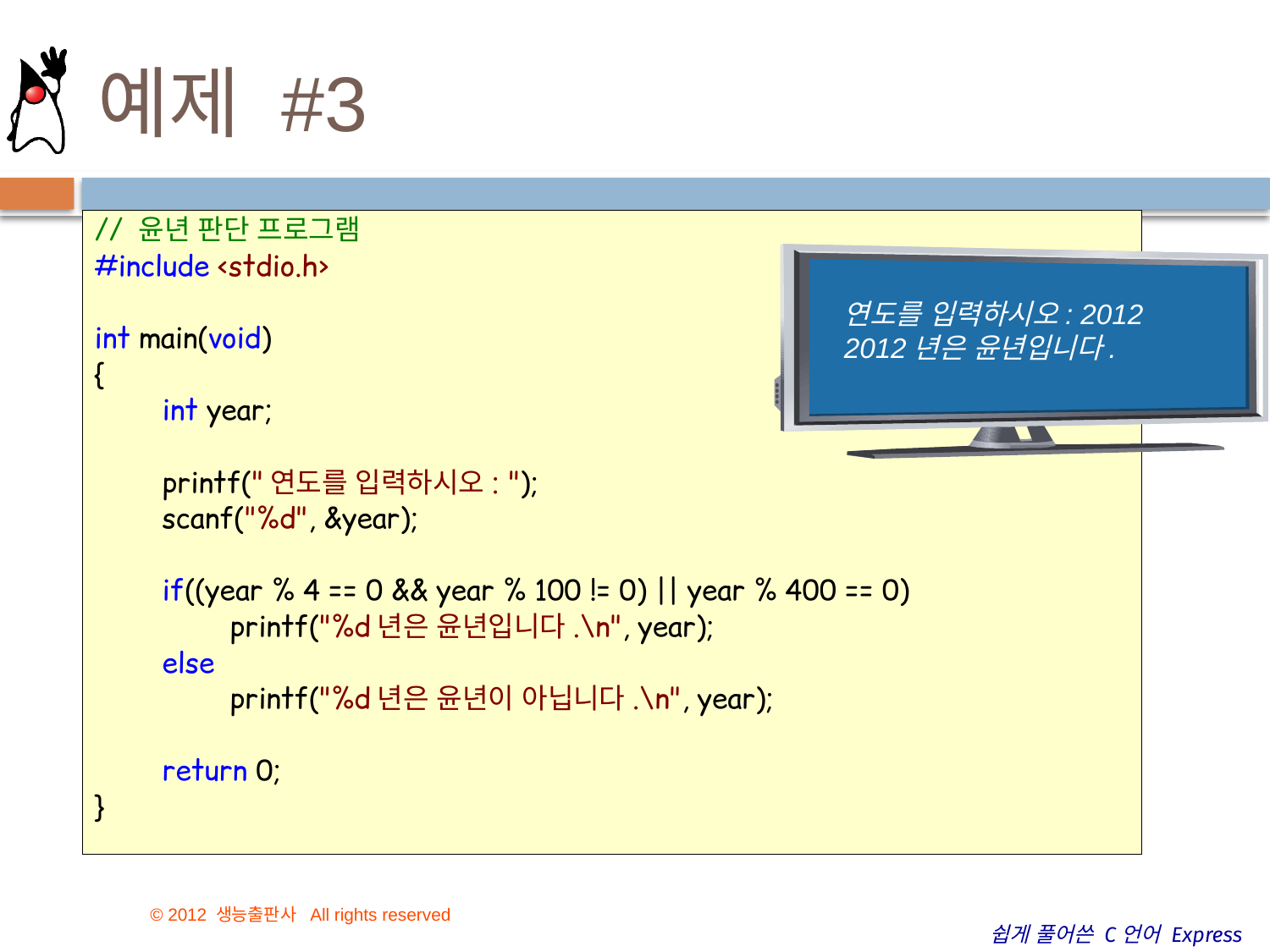

# 예제 #3
// 윤년 판단 프로그램
#include <stdio.h>

int main(void)
{
        int year;

        printf("연도를 입력하시오: ");
        scanf("%d", &year);

        if((year % 4 == 0 && year % 100 != 0) || year % 400 == 0)
                printf("%d년은 윤년입니다.\n", year);
        else
                printf("%d년은 윤년이 아닙니다.\n", year);

        return 0;
}

연도를 입력하시오: 2012
2012년은 윤년입니다.